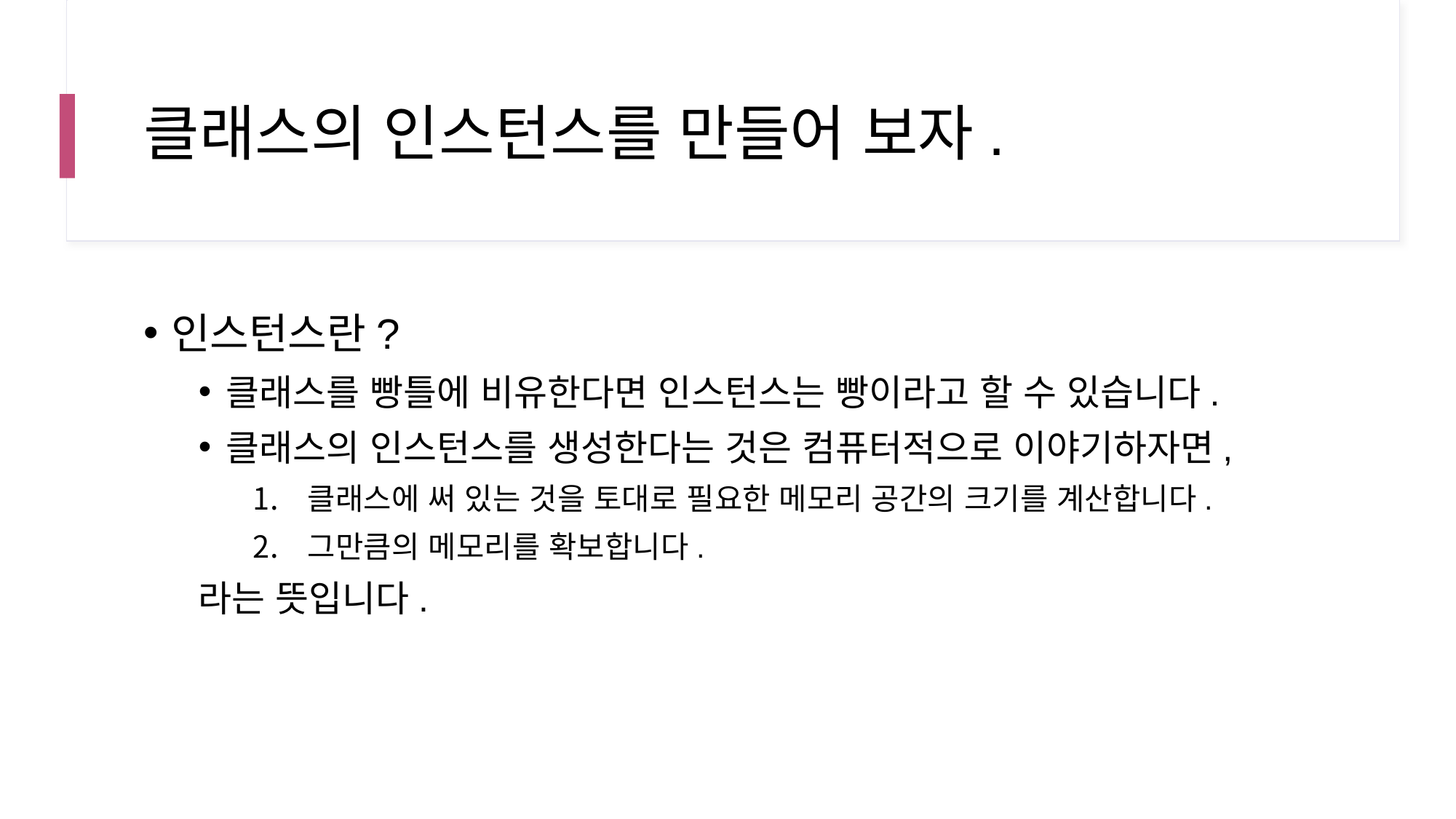

# 클래스의 인스턴스를 만들어 보자.
인스턴스란?
클래스를 빵틀에 비유한다면 인스턴스는 빵이라고 할 수 있습니다.
클래스의 인스턴스를 생성한다는 것은 컴퓨터적으로 이야기하자면,
클래스에 써 있는 것을 토대로 필요한 메모리 공간의 크기를 계산합니다.
그만큼의 메모리를 확보합니다.
라는 뜻입니다.